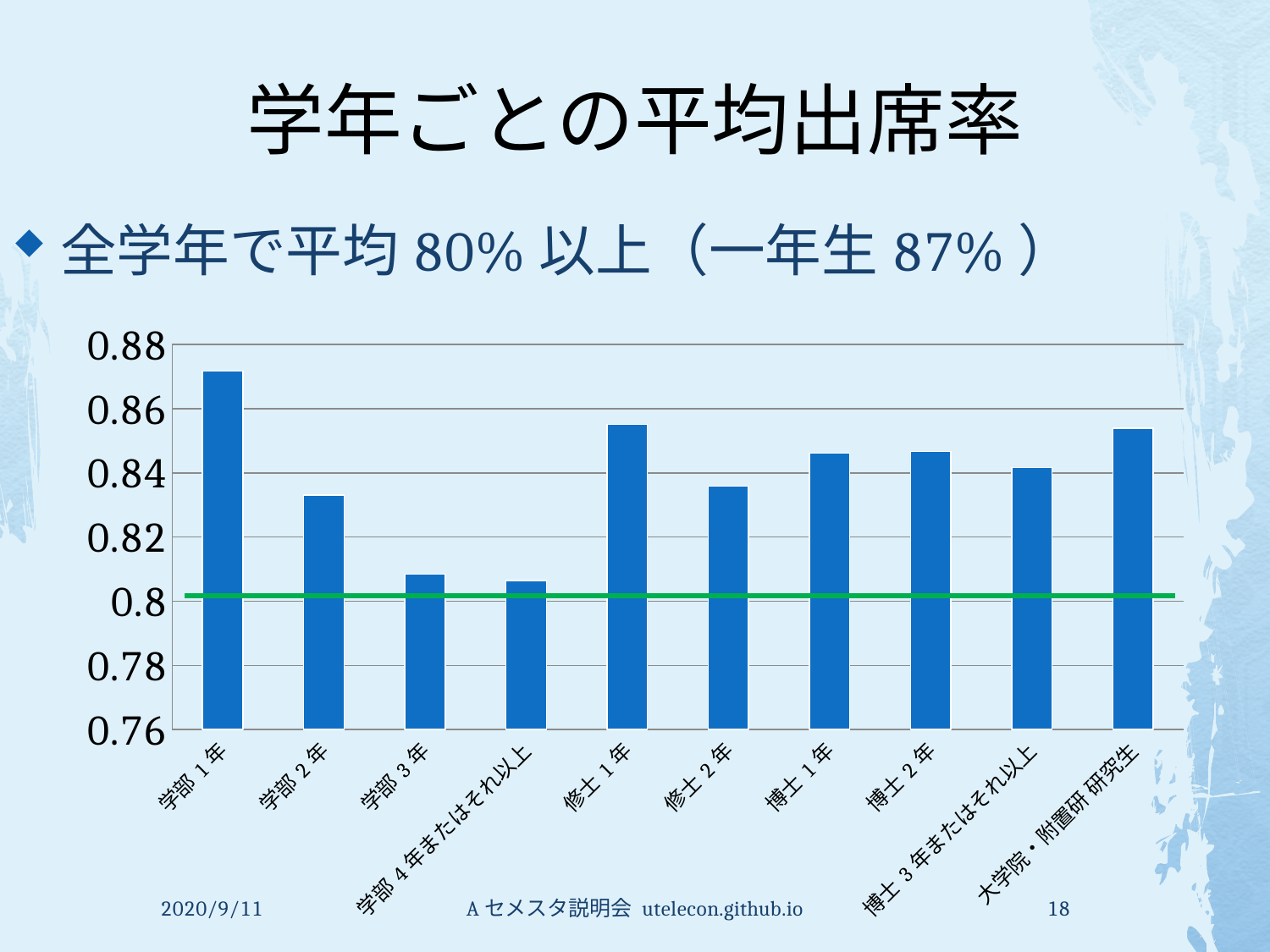

# 学年ごとの平均出席率
全学年で平均80%以上（一年生87%）

### Chart

| Category | 学年 |
|---|---|
| 学部1年 | 0.8717032967032832 |
| 学部2年 | 0.8330714285714188 |
| 学部3年 | 0.8084990958408619 |
| 学部4年またはそれ以上 | 0.8064236111111045 |
| 修士1年 | 0.8551176470588109 |
| 修士2年 | 0.835911016949148 |
| 博士1年 | 0.8461382113821171 |
| 博士2年 | 0.8467105263157915 |
| 博士3年またはそれ以上 | 0.8416243654822364 |
| 大学院・附置研 研究生 | 0.8539473684210518 |
2020/9/11
Aセメスタ説明会 utelecon.github.io
18